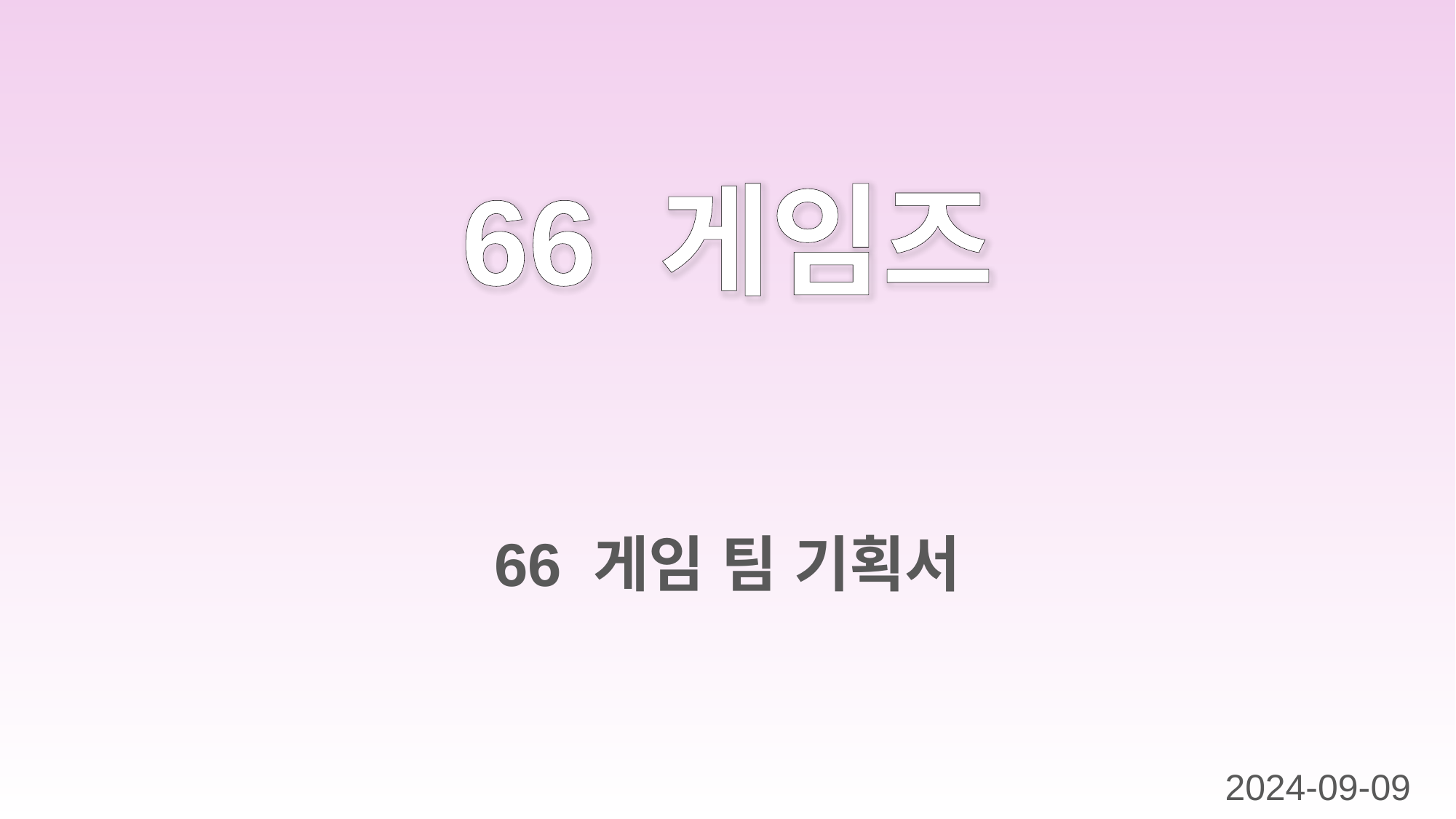

66 게임즈
# 66 게임 팀 기획서
2024-09-09